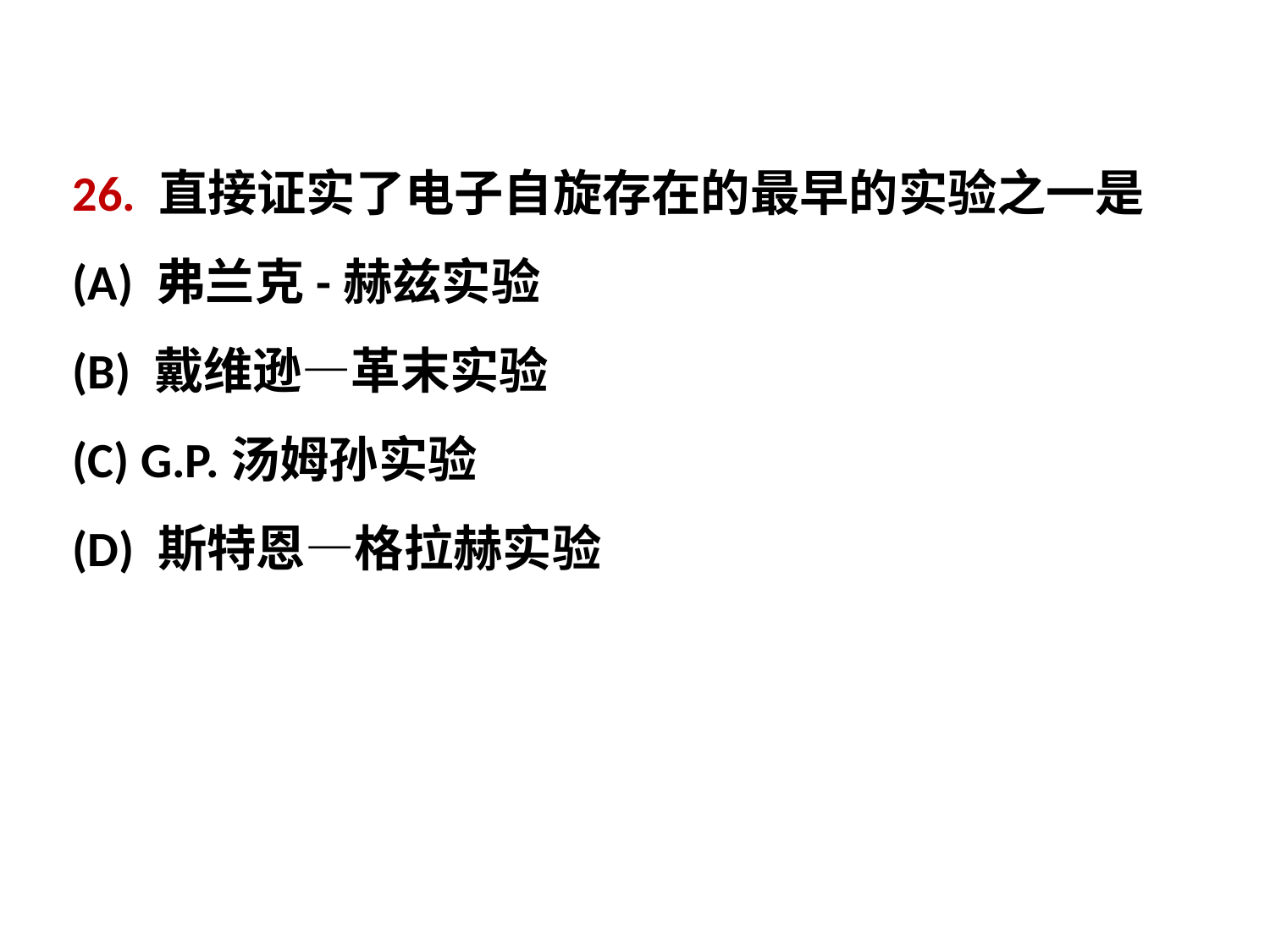

26. 直接证实了电子自旋存在的最早的实验之一是
(A) 弗兰克-赫兹实验
(B) 戴维逊—革末实验
(C) G.P.汤姆孙实验
(D) 斯特恩—格拉赫实验